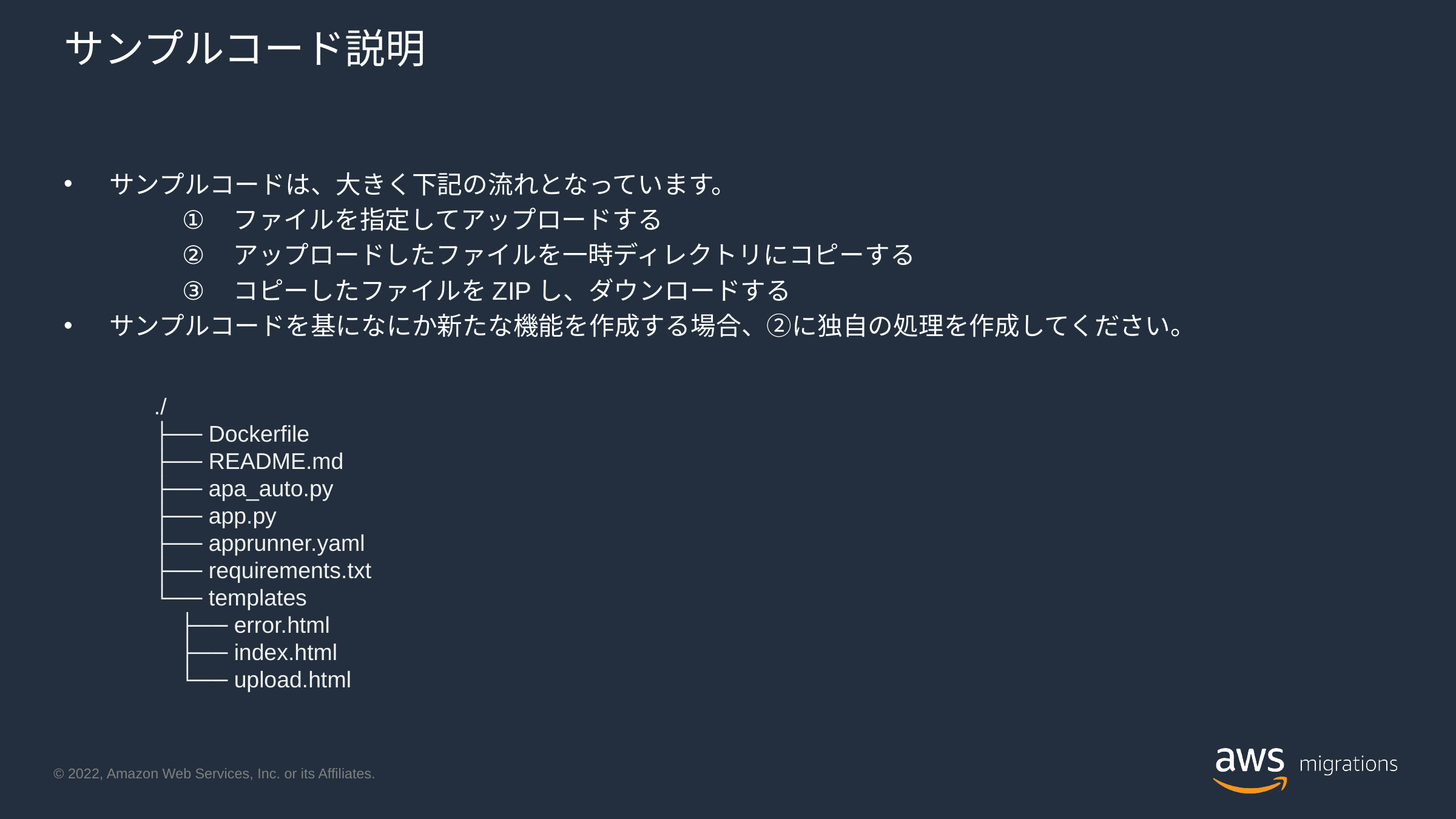

# サンプルコード説明
サンプルコードは、大きく下記の流れとなっています。
ファイルを指定してアップロードする
アップロードしたファイルを一時ディレクトリにコピーする
コピーしたファイルをZIPし、ダウンロードする
サンプルコードを基になにか新たな機能を作成する場合、②に独自の処理を作成してください。
./
├── Dockerfile
├── README.md
├── apa_auto.py
├── app.py
├── apprunner.yaml
├── requirements.txt
└── templates
    ├── error.html
    ├── index.html
    └── upload.html